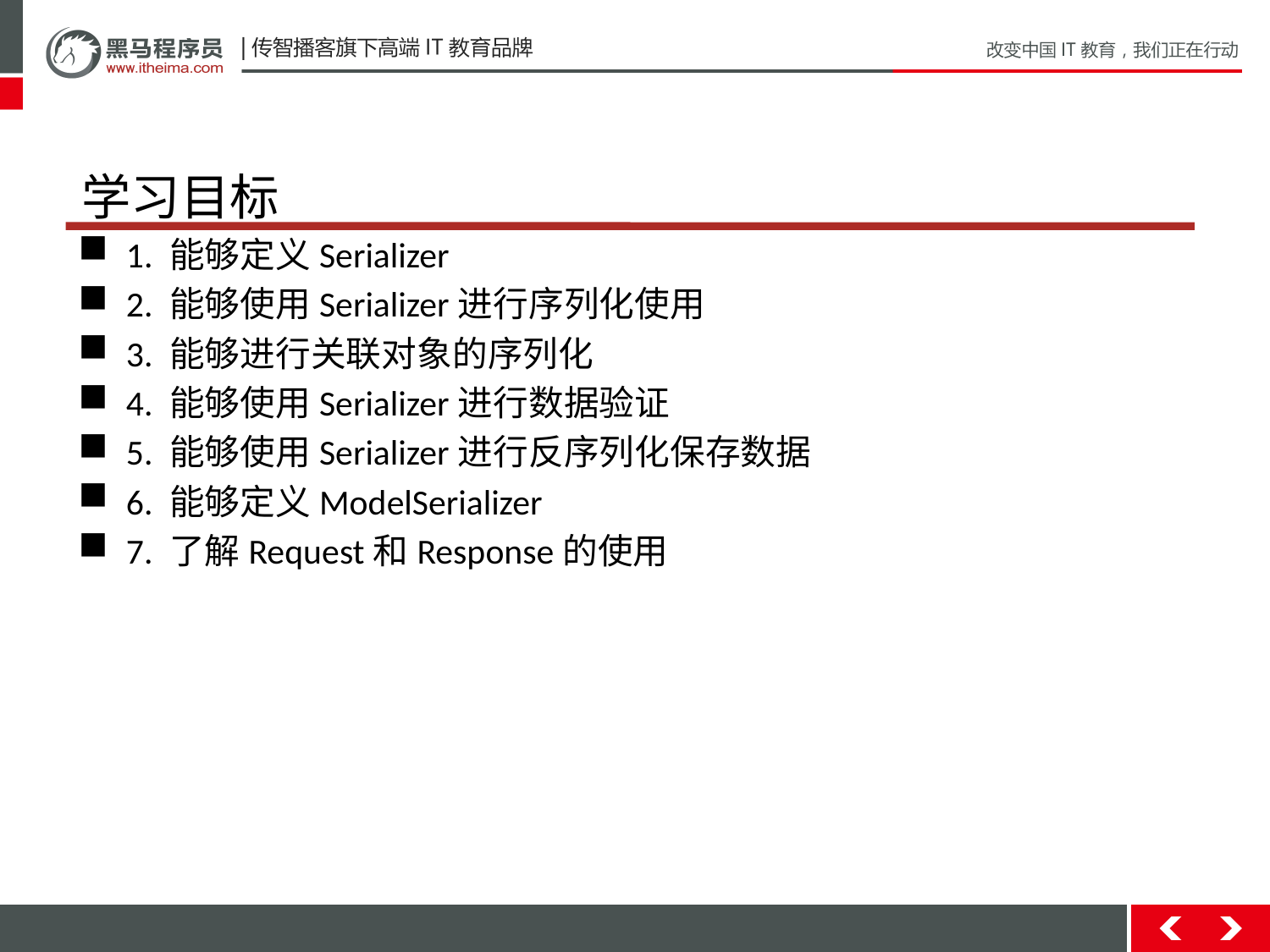

# 学习目标
1. 能够定义Serializer
2. 能够使用Serializer进行序列化使用
3. 能够进行关联对象的序列化
4. 能够使用Serializer进行数据验证
5. 能够使用Serializer进行反序列化保存数据
6. 能够定义ModelSerializer
7. 了解Request和Response的使用